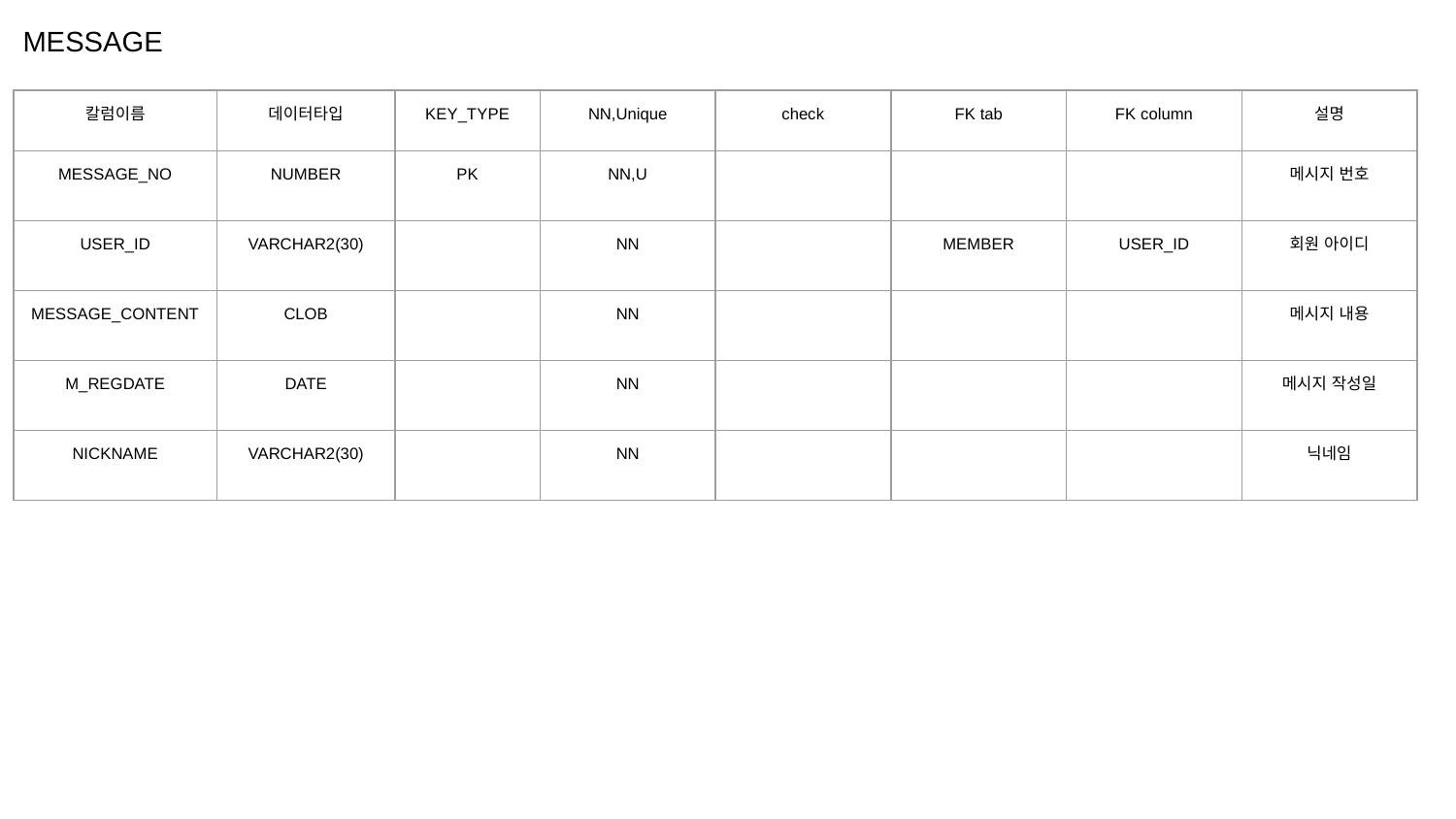

MESSAGE
| 칼럼이름 | 데이터타입 | KEY\_TYPE | NN,Unique | check | FK tab | FK column | 설명 |
| --- | --- | --- | --- | --- | --- | --- | --- |
| MESSAGE\_NO | NUMBER | PK | NN,U |  |  |  | 메시지 번호 |
| USER\_ID | VARCHAR2(30) |  | NN |  | MEMBER | USER\_ID | 회원 아이디 |
| MESSAGE\_CONTENT | CLOB |  | NN |  |  |  | 메시지 내용 |
| M\_REGDATE | DATE |  | NN |  |  |  | 메시지 작성일 |
| NICKNAME | VARCHAR2(30) |  | NN |  |  |  | 닉네임 |